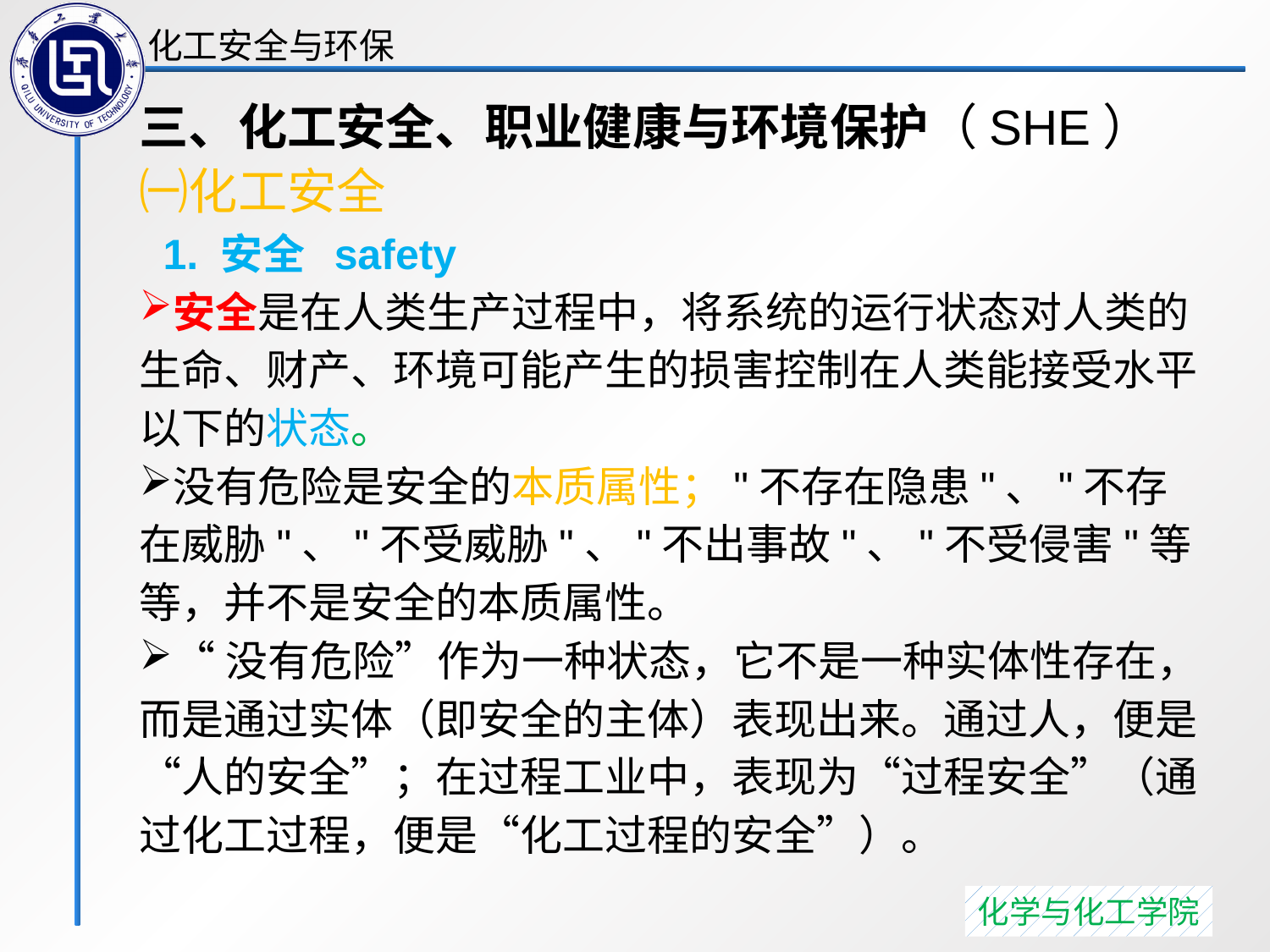

三、化工安全、职业健康与环境保护（SHE）
㈠化工安全
  1. 安全  safety
安全是在人类生产过程中，将系统的运行状态对人类的生命、财产、环境可能产生的损害控制在人类能接受水平以下的状态。
没有危险是安全的本质属性；"不存在隐患"、"不存在威胁"、"不受威胁"、"不出事故"、"不受侵害"等等，并不是安全的本质属性。
“没有危险”作为一种状态，它不是一种实体性存在，而是通过实体（即安全的主体）表现出来。通过人，便是“人的安全”；在过程工业中，表现为“过程安全”（通过化工过程，便是“化工过程的安全”）。